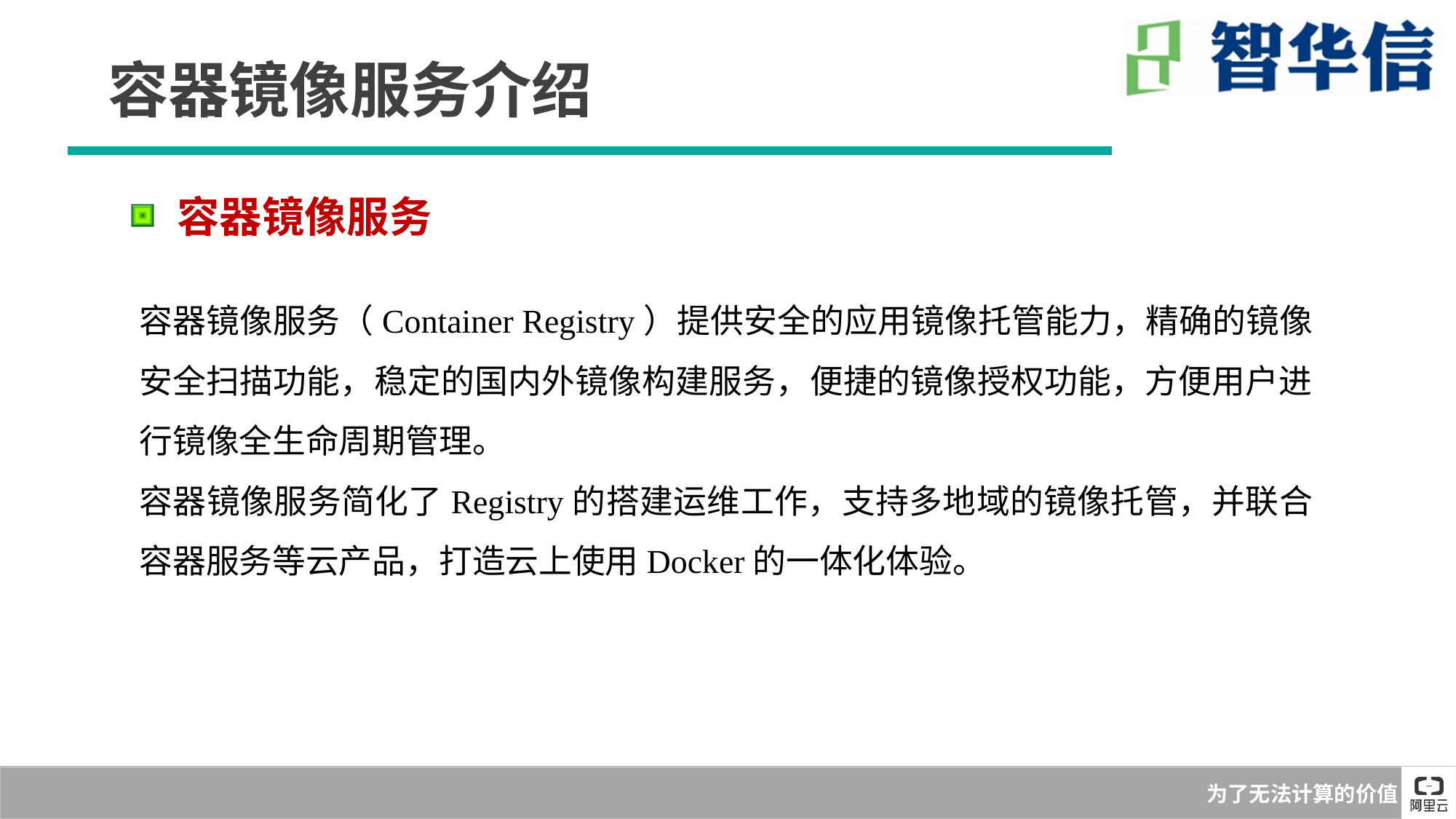

容器镜像服务介绍
 容器镜像服务
容器镜像服务（Container Registry）提供安全的应用镜像托管能力，精确的镜像安全扫描功能，稳定的国内外镜像构建服务，便捷的镜像授权功能，方便用户进行镜像全生命周期管理。
容器镜像服务简化了Registry的搭建运维工作，支持多地域的镜像托管，并联合容器服务等云产品，打造云上使用Docker的一体化体验。